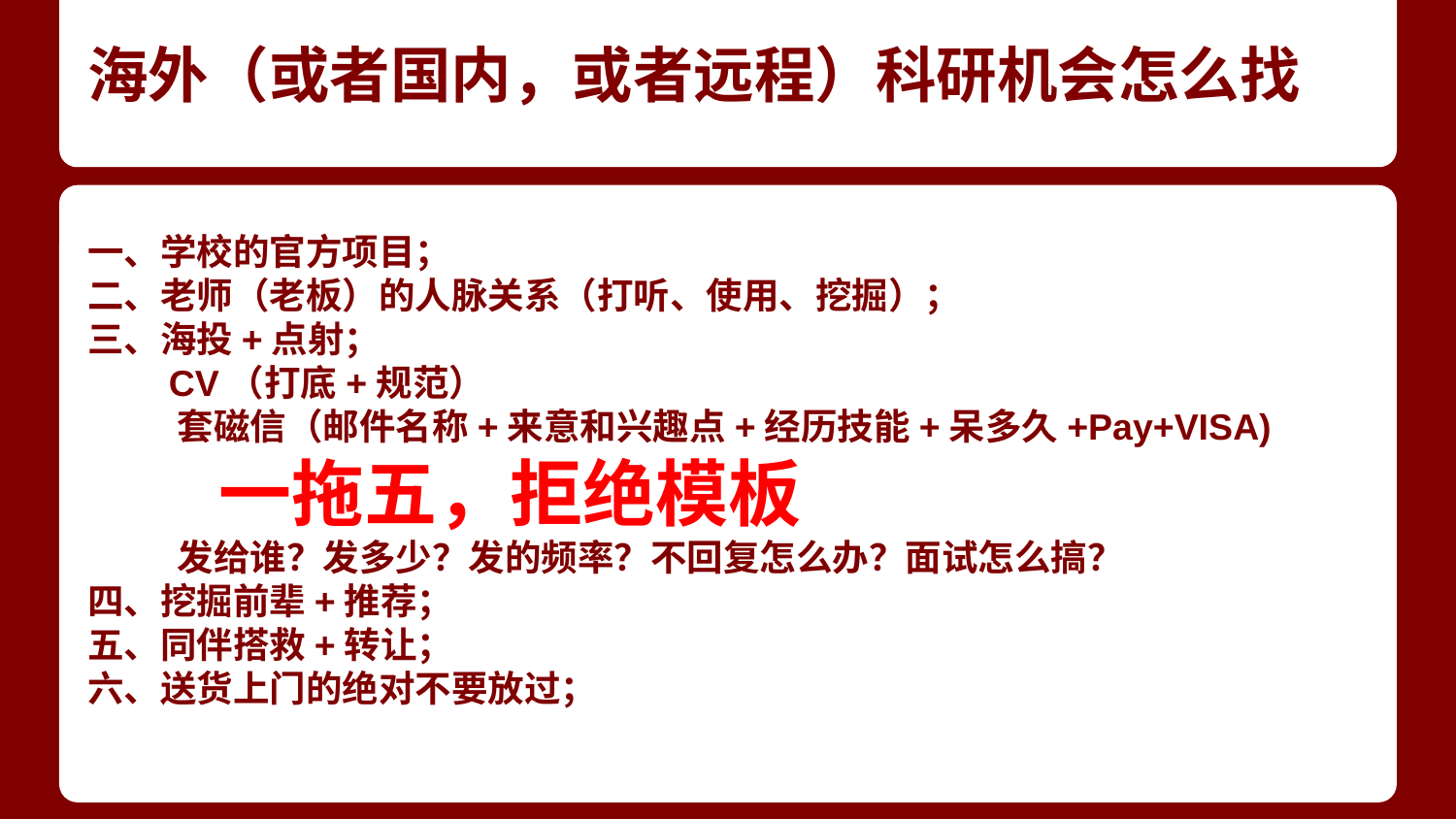

# 海外（或者国内，或者远程）科研机会怎么找
一、学校的官方项目；
二、老师（老板）的人脉关系（打听、使用、挖掘）；
三、海投+点射；
        CV（打底+规范）
        套磁信（邮件名称+来意和兴趣点+经历技能+呆多久+Pay+VISA)
            一拖五，拒绝模板
        发给谁？发多少？发的频率？不回复怎么办？面试怎么搞？
四、挖掘前辈+推荐；
五、同伴搭救+转让；
六、送货上门的绝对不要放过；